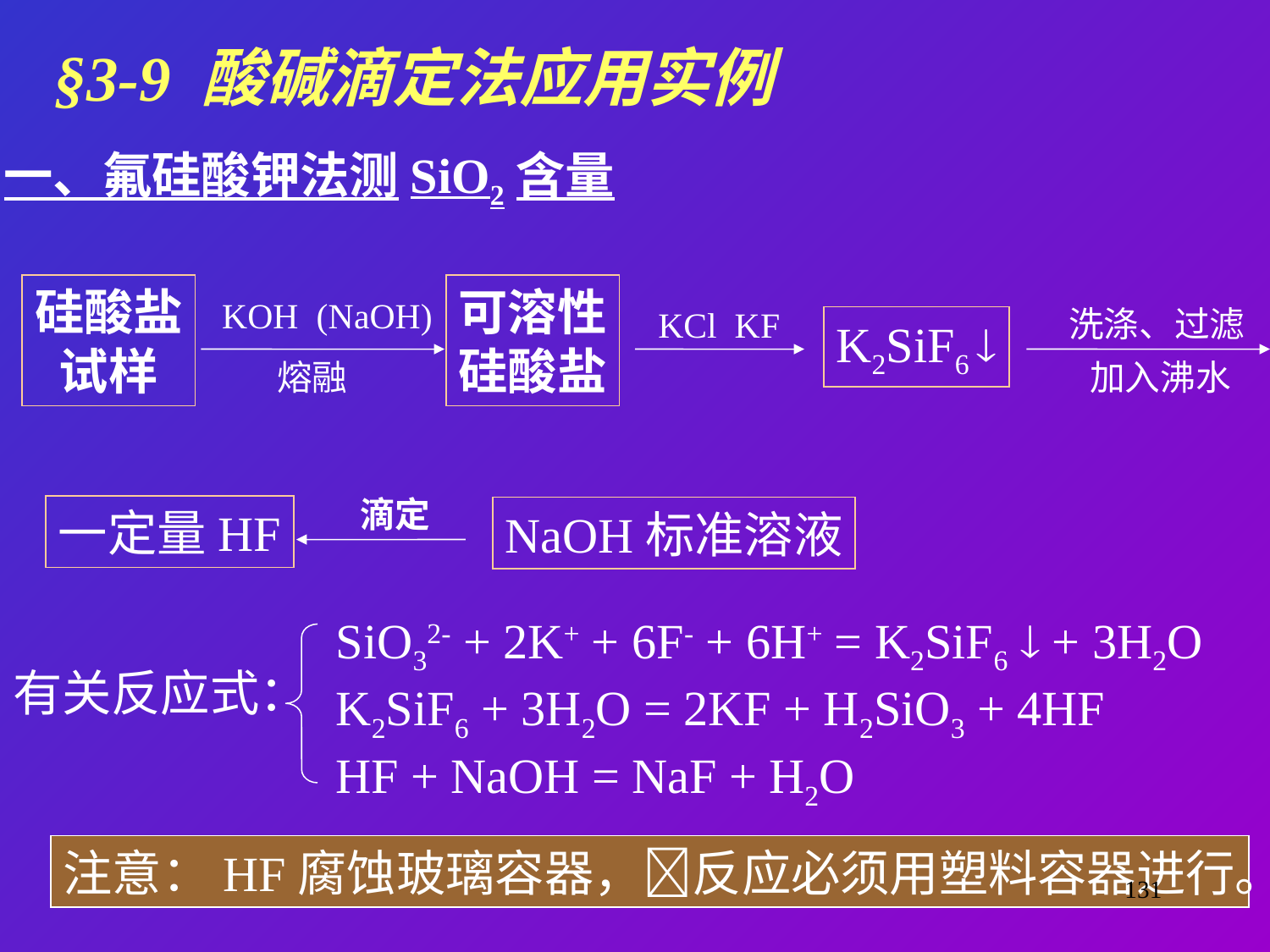

§3-9 酸碱滴定法应用实例
一、氟硅酸钾法测SiO2含量
硅酸盐
试样
可溶性
硅酸盐
KOH  (NaOH)
洗涤、过滤
KCl  KF
K2SiF6 ↓
加入沸水

熔融

滴定
一定量HF
NaOH标准溶液

SiO32- + 2K+ + 6F- + 6H+ = K2SiF6 ↓ + 3H2O
K2SiF6 + 3H2O = 2KF + H2SiO3 + 4HF
HF + NaOH = NaF + H2O

有关反应式：
注意：HF腐蚀玻璃容器，∴反应必须用塑料容器进行。
131